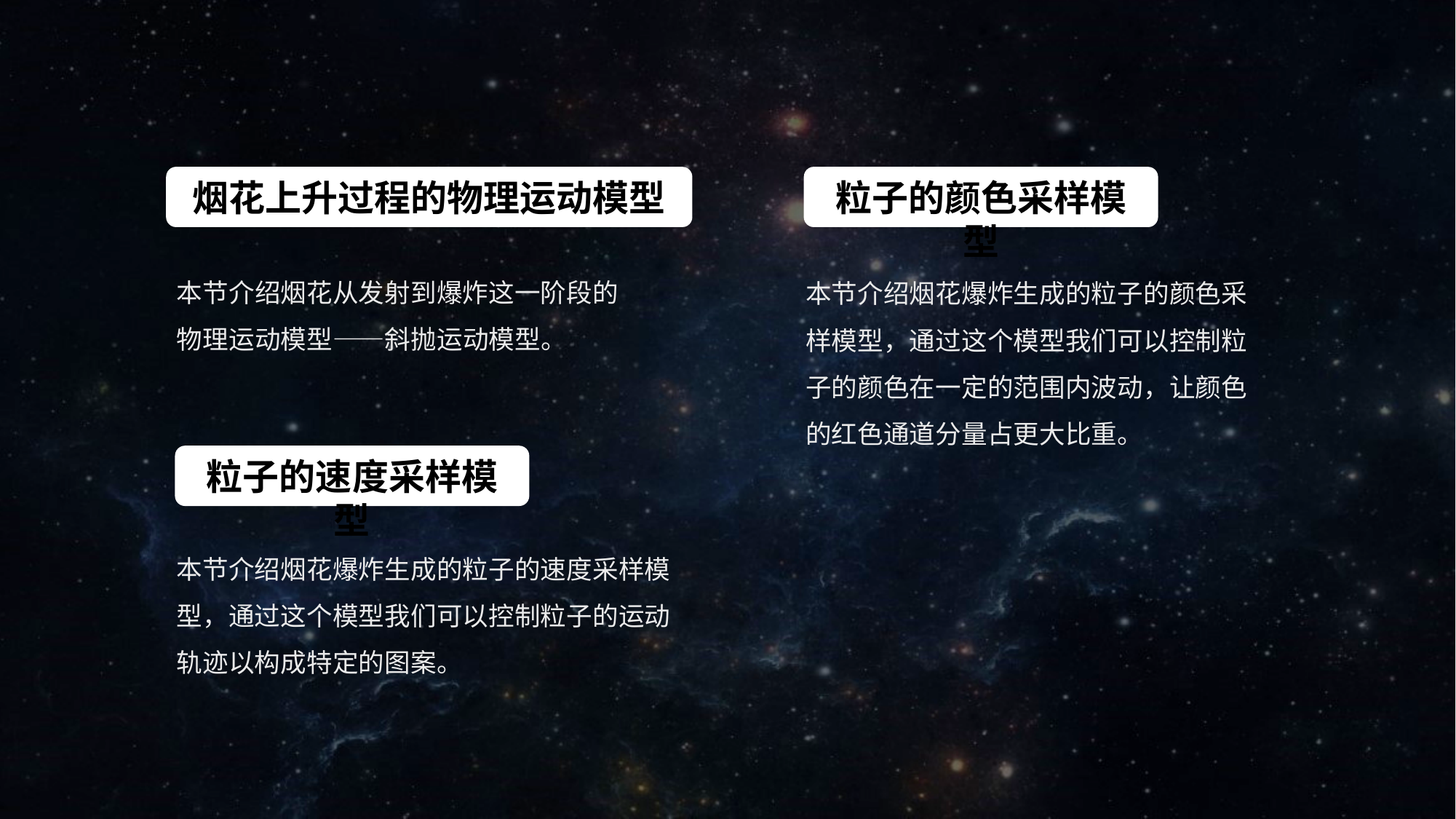

烟花上升过程的物理运动模型
粒子的颜色采样模型
本节介绍烟花从发射到爆炸这一阶段的物理运动模型——斜抛运动模型。
本节介绍烟花爆炸生成的粒子的颜色采样模型，通过这个模型我们可以控制粒子的颜色在一定的范围内波动，让颜色的红色通道分量占更大比重。

粒子的速度采样模型
本节介绍烟花爆炸生成的粒子的速度采样模型，通过这个模型我们可以控制粒子的运动轨迹以构成特定的图案。